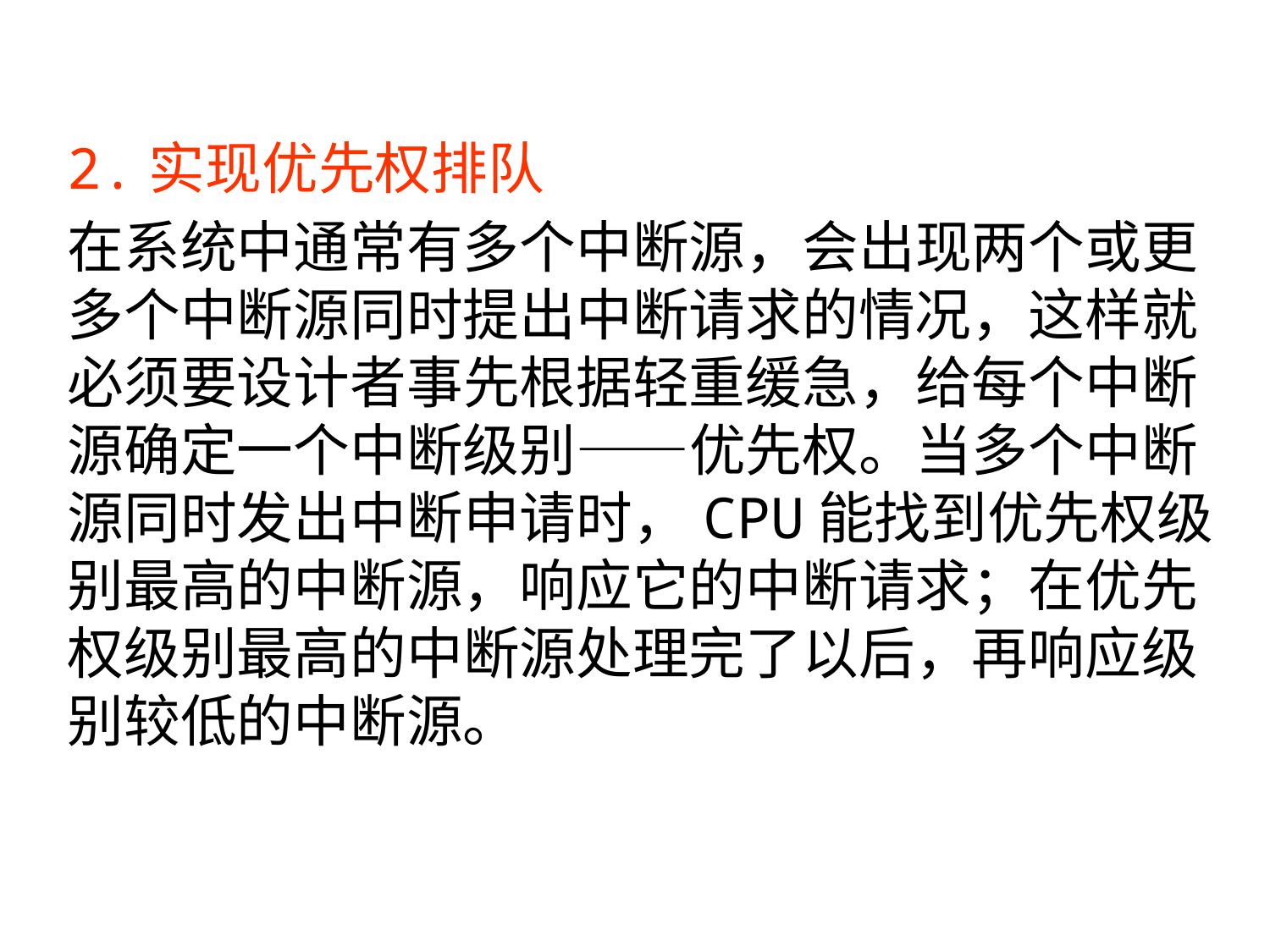

#
2.实现优先权排队
在系统中通常有多个中断源，会出现两个或更多个中断源同时提出中断请求的情况，这样就必须要设计者事先根据轻重缓急，给每个中断源确定一个中断级别——优先权。当多个中断源同时发出中断申请时，CPU能找到优先权级别最高的中断源，响应它的中断请求；在优先权级别最高的中断源处理完了以后，再响应级别较低的中断源。